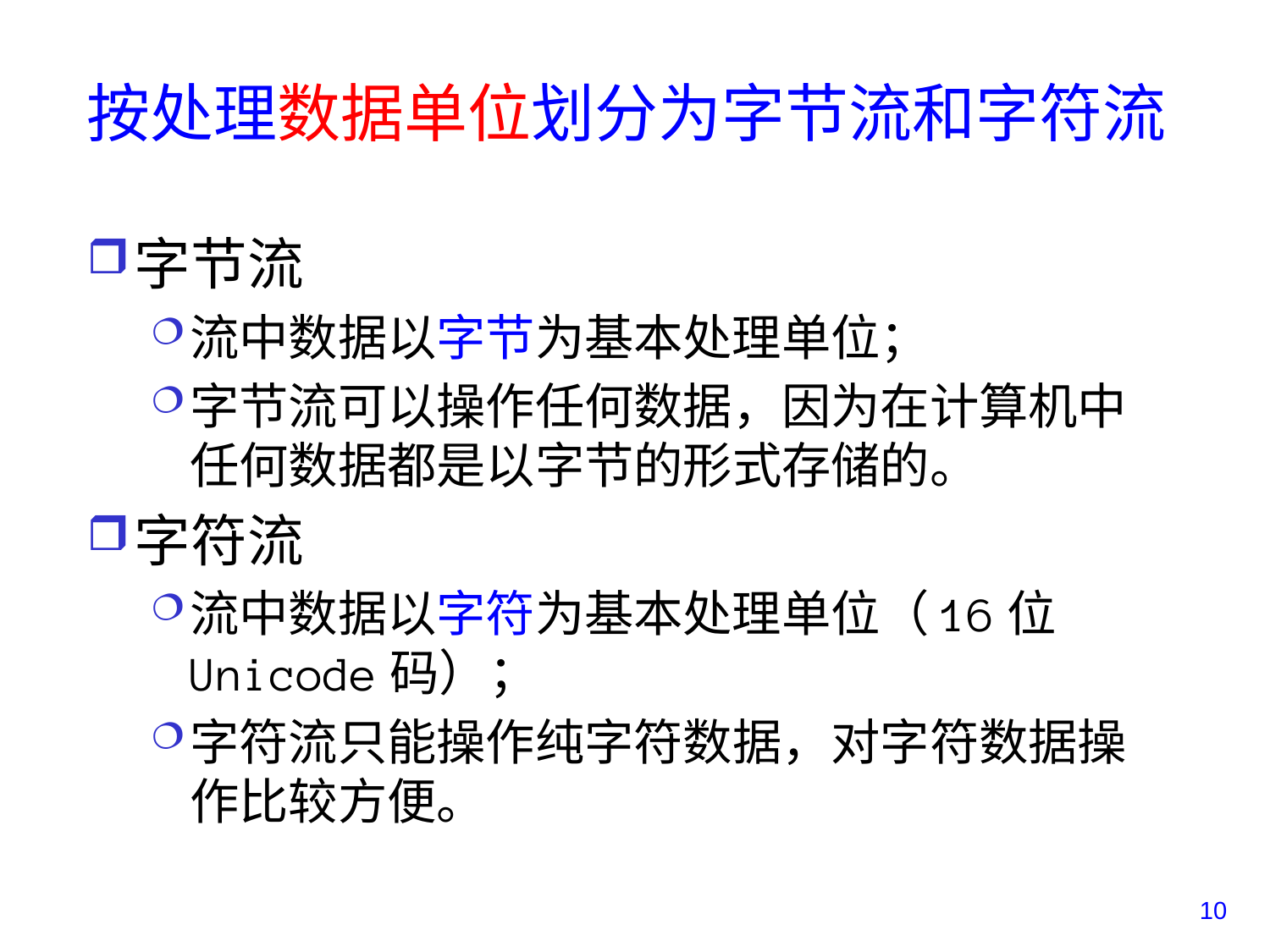

# 按处理数据单位划分为字节流和字符流
字节流
流中数据以字节为基本处理单位；
字节流可以操作任何数据，因为在计算机中任何数据都是以字节的形式存储的。
字符流
流中数据以字符为基本处理单位（16位Unicode码）；
字符流只能操作纯字符数据，对字符数据操作比较方便。
10